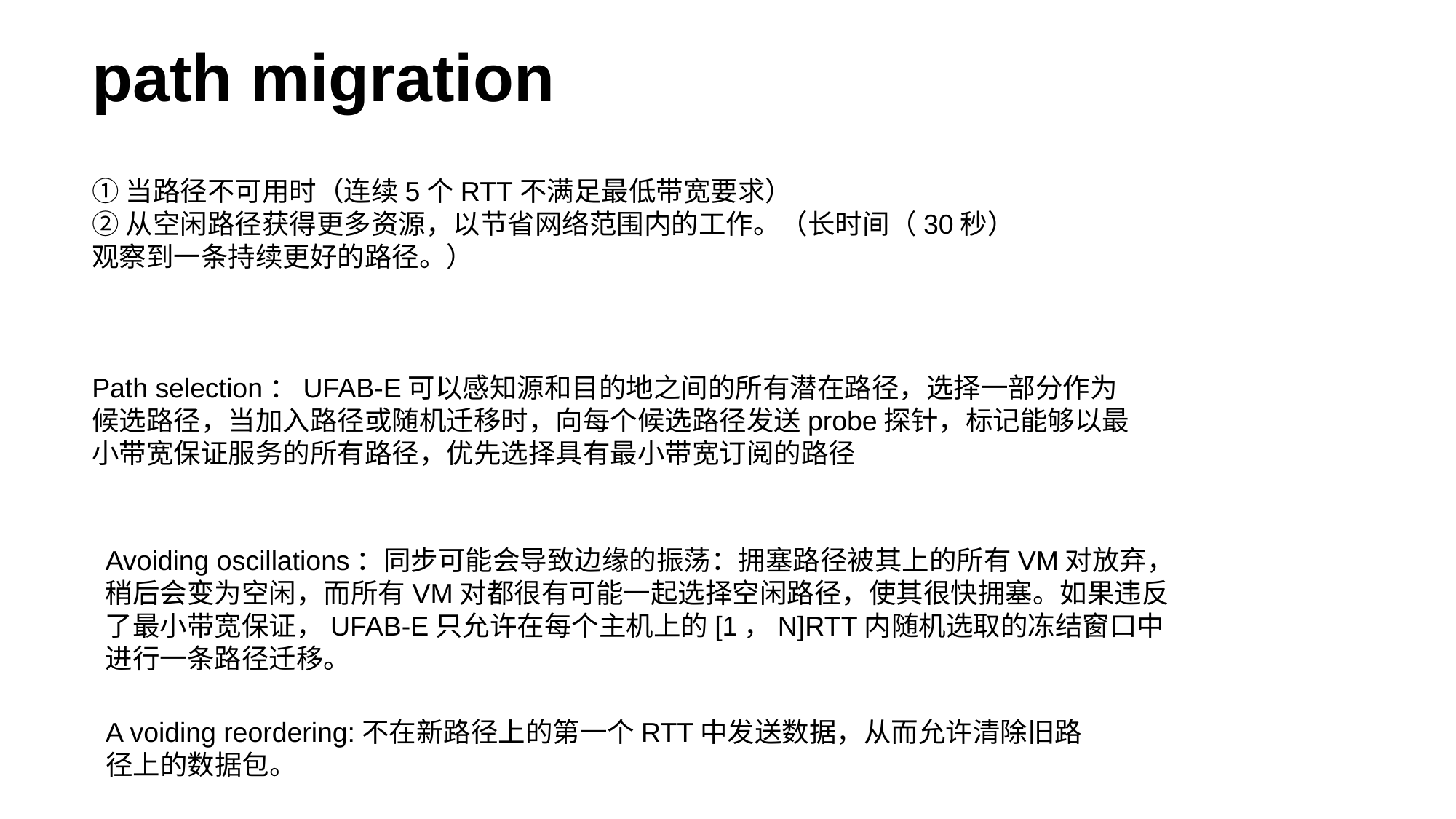

path migration
①当路径不可用时（连续5个RTT不满足最低带宽要求）
②从空闲路径获得更多资源，以节省网络范围内的工作。（长时间（30秒）观察到一条持续更好的路径。）
Path selection：UFAB-E可以感知源和目的地之间的所有潜在路径，选择一部分作为候选路径，当加入路径或随机迁移时，向每个候选路径发送probe探针，标记能够以最小带宽保证服务的所有路径，优先选择具有最小带宽订阅的路径
Avoiding oscillations：同步可能会导致边缘的振荡：拥塞路径被其上的所有VM对放弃，稍后会变为空闲，而所有VM对都很有可能一起选择空闲路径，使其很快拥塞。如果违反了最小带宽保证，UFAB-E只允许在每个主机上的[1，N]RTT内随机选取的冻结窗口中进行一条路径迁移。
A voiding reordering:不在新路径上的第一个RTT中发送数据，从而允许清除旧路径上的数据包。